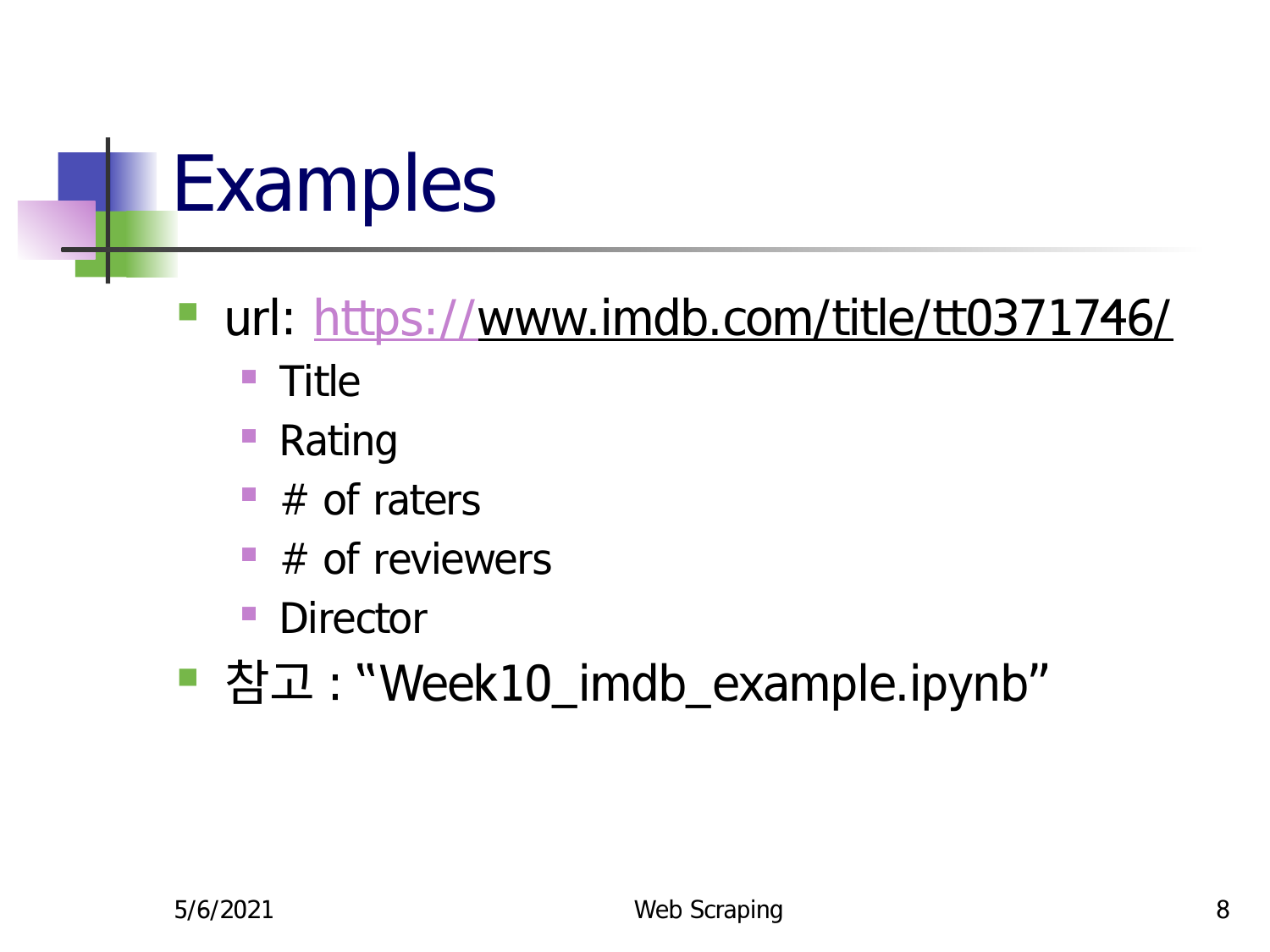

# Examples
url: https://www.imdb.com/title/tt0371746/
Title
Rating
# of raters
# of reviewers
Director
참고: “Week10_imdb_example.ipynb”

5/6/2021
Web Scraping
8